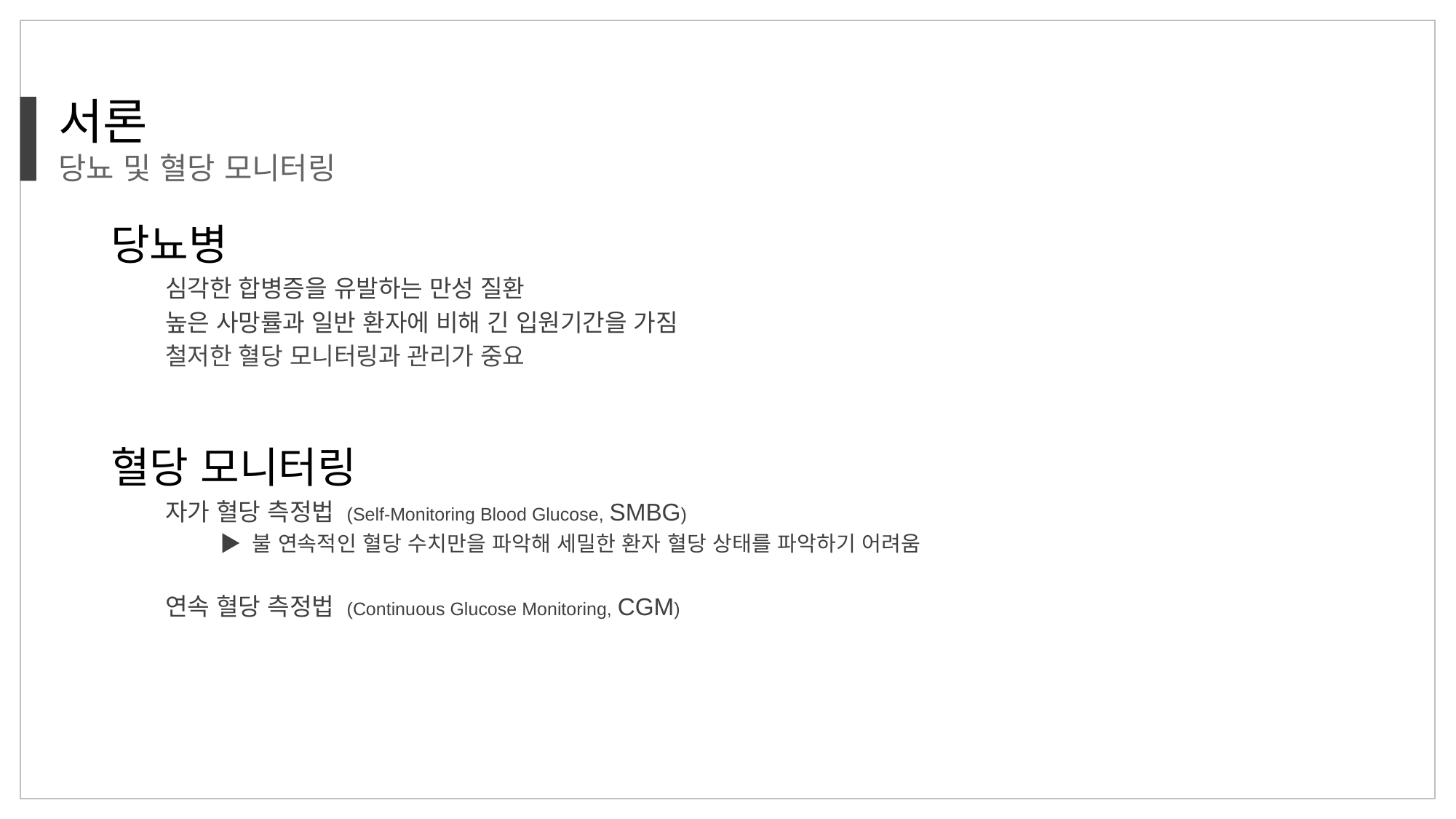

서론
당뇨 및 혈당 모니터링

당뇨병
심각한 합병증을 유발하는 만성 질환
높은 사망률과 일반 환자에 비해 긴 입원기간을 가짐
철저한 혈당 모니터링과 관리가 중요

혈당 모니터링
자가 혈당 측정법 (Self-Monitoring Blood Glucose, SMBG)
▶ 불 연속적인 혈당 수치만을 파악해 세밀한 환자 혈당 상태를 파악하기 어려움

연속 혈당 측정법 (Continuous Glucose Monitoring, CGM)